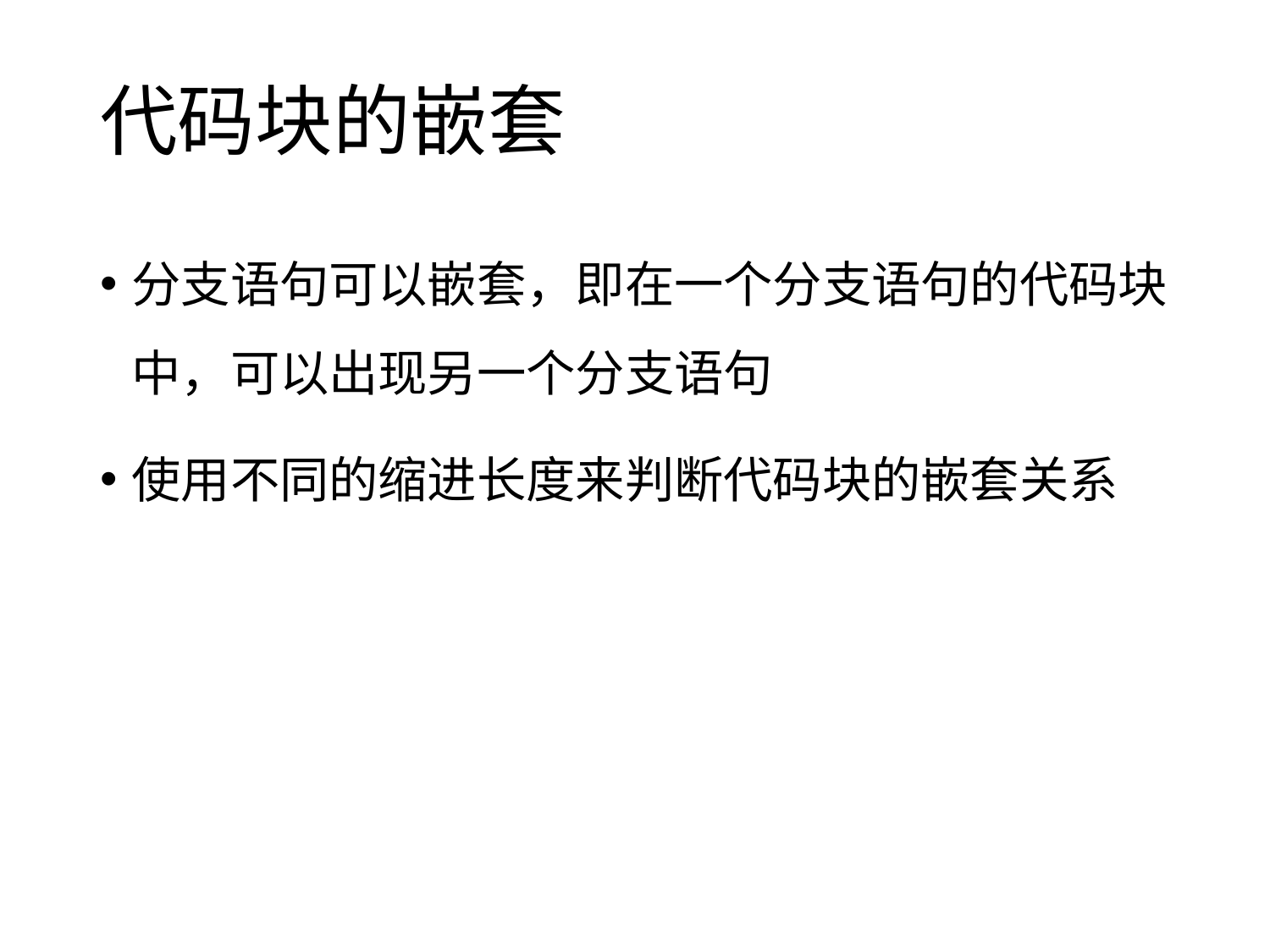

# 代码块的嵌套
分支语句可以嵌套，即在一个分支语句的代码块中，可以出现另一个分支语句
使用不同的缩进长度来判断代码块的嵌套关系